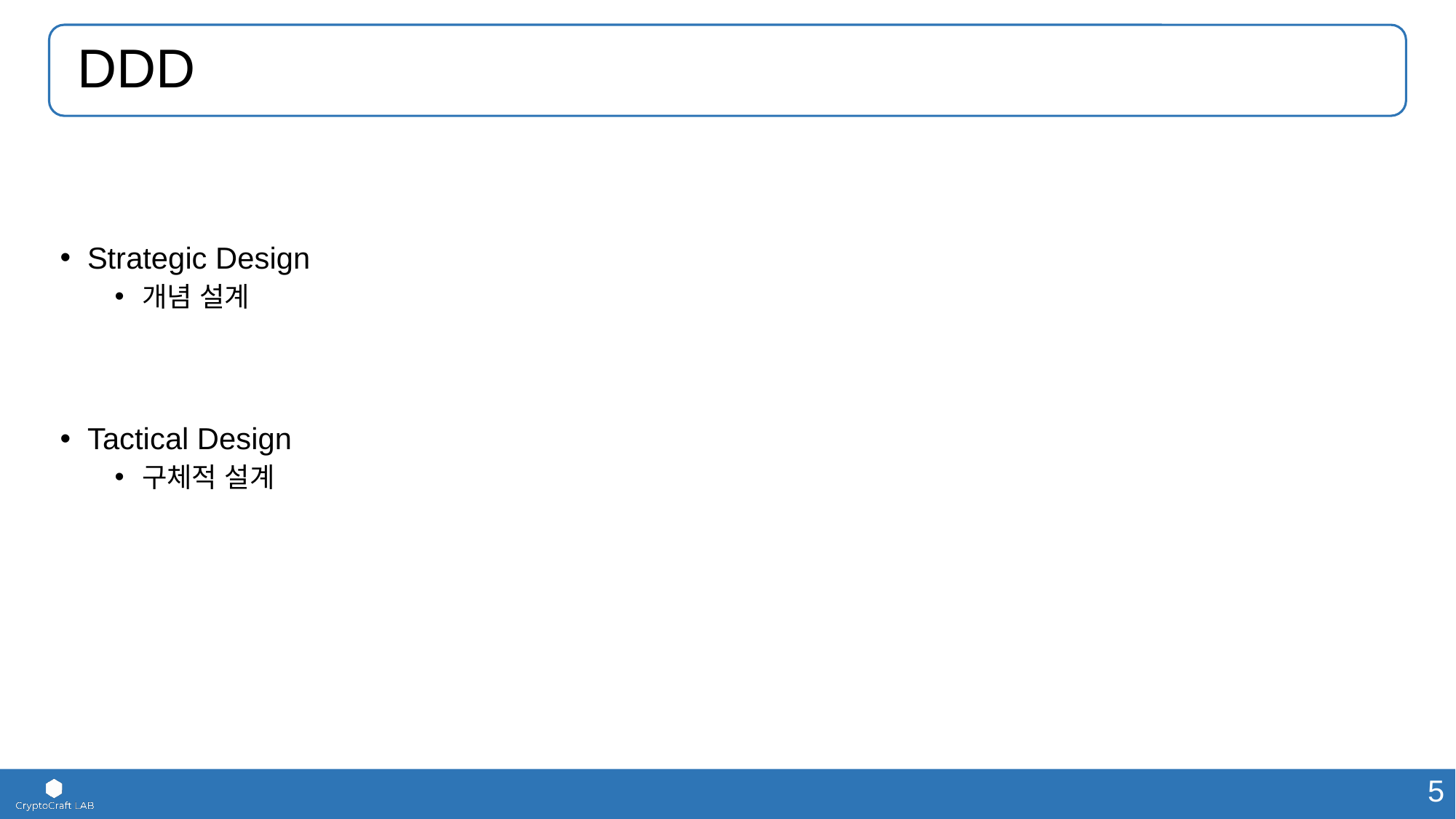

# DDD

Strategic Design
개념 설계

Tactical Design
구체적 설계